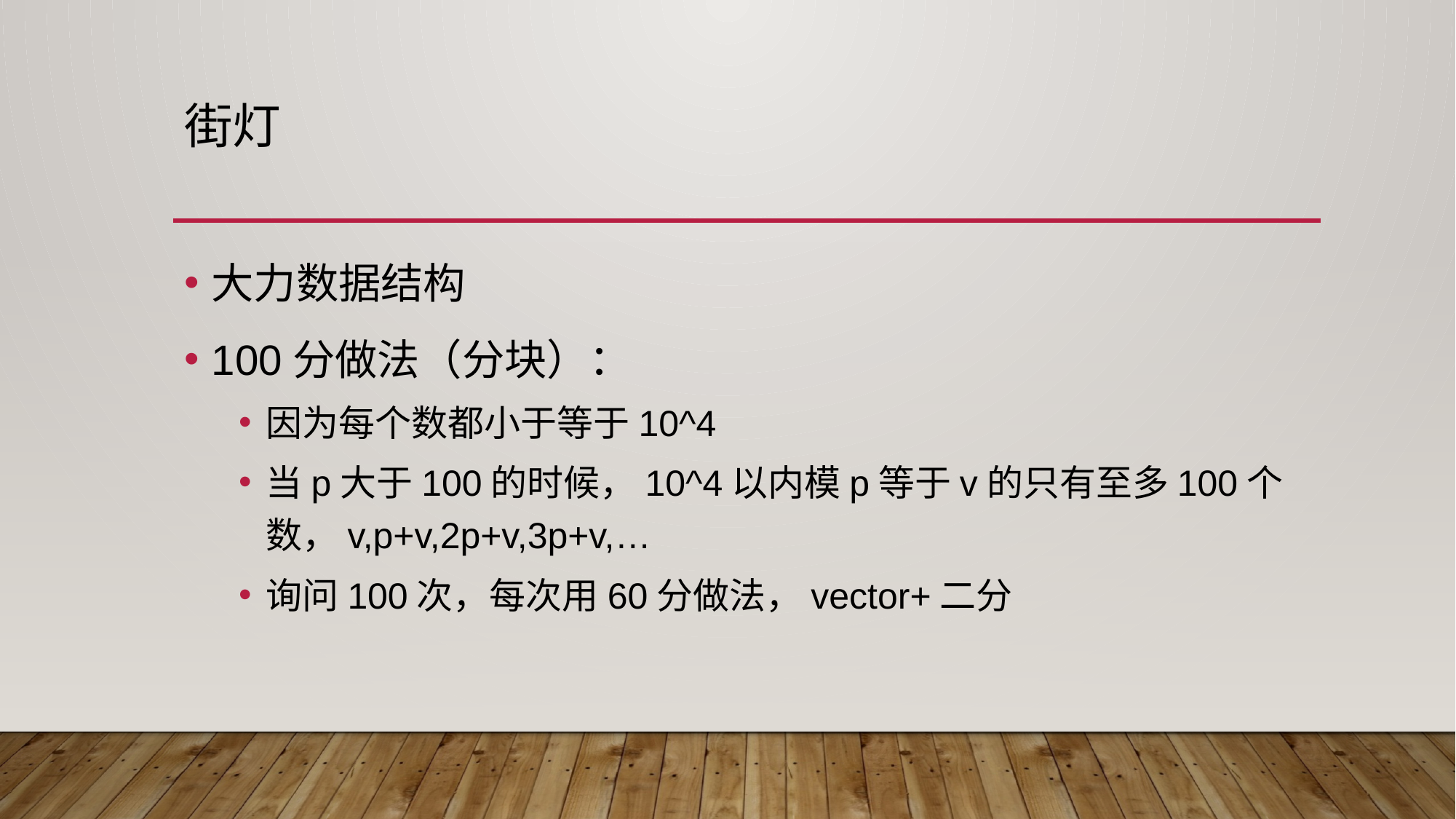

# 街灯
大力数据结构
100分做法（分块）：
因为每个数都小于等于10^4
当p大于100的时候，10^4以内模p等于v的只有至多100个数，v,p+v,2p+v,3p+v,…
询问100次，每次用60分做法，vector+二分